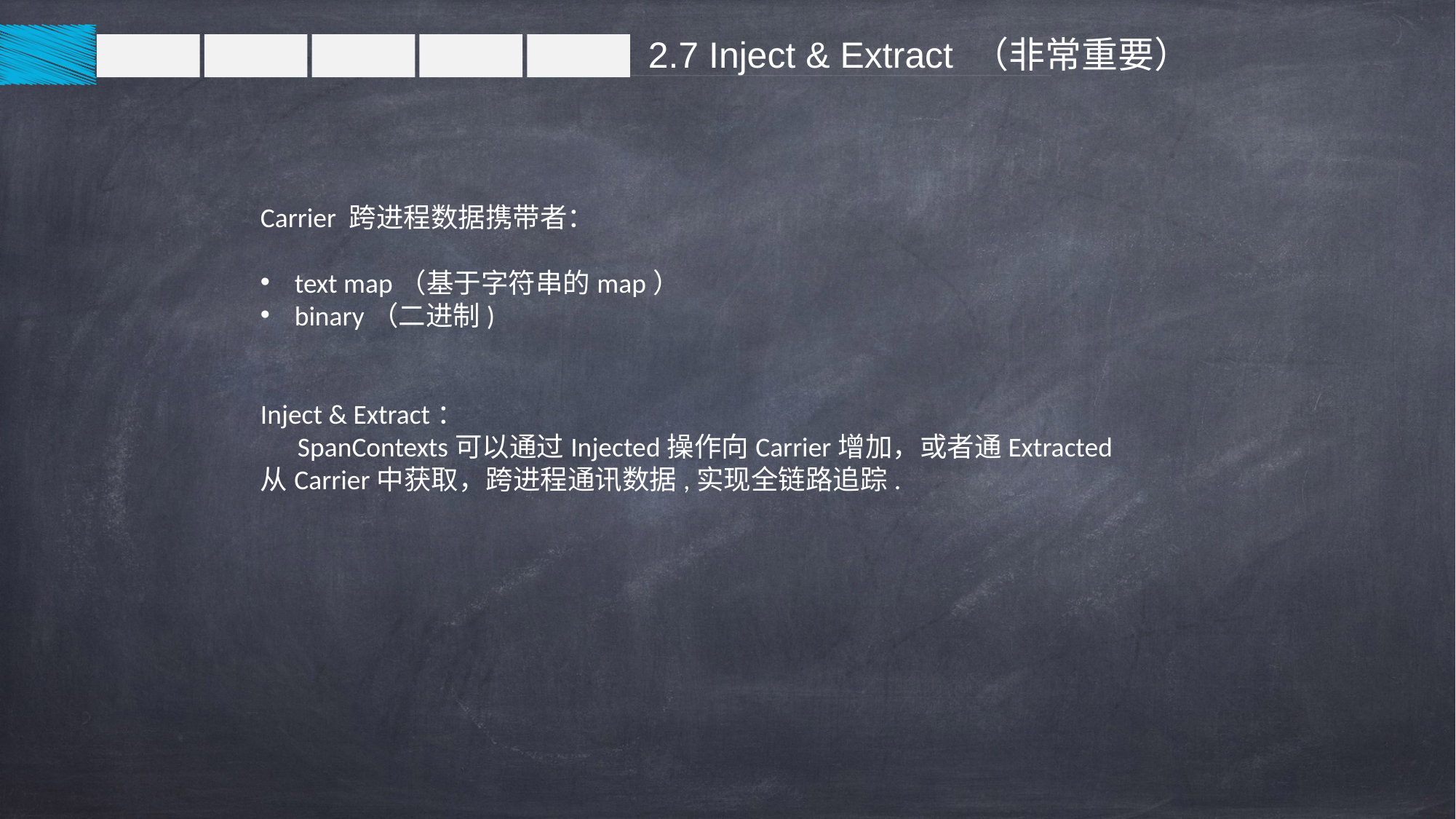

2.7 Inject & Extract （非常重要）

Carrier 跨进程数据携带者：

text map（基于字符串的map）
binary（二进制)

Inject & Extract：
      SpanContexts可以通过Injected操作向Carrier增加，或者通Extracted从Carrier中获取，跨进程通讯数据,实现全链路追踪.